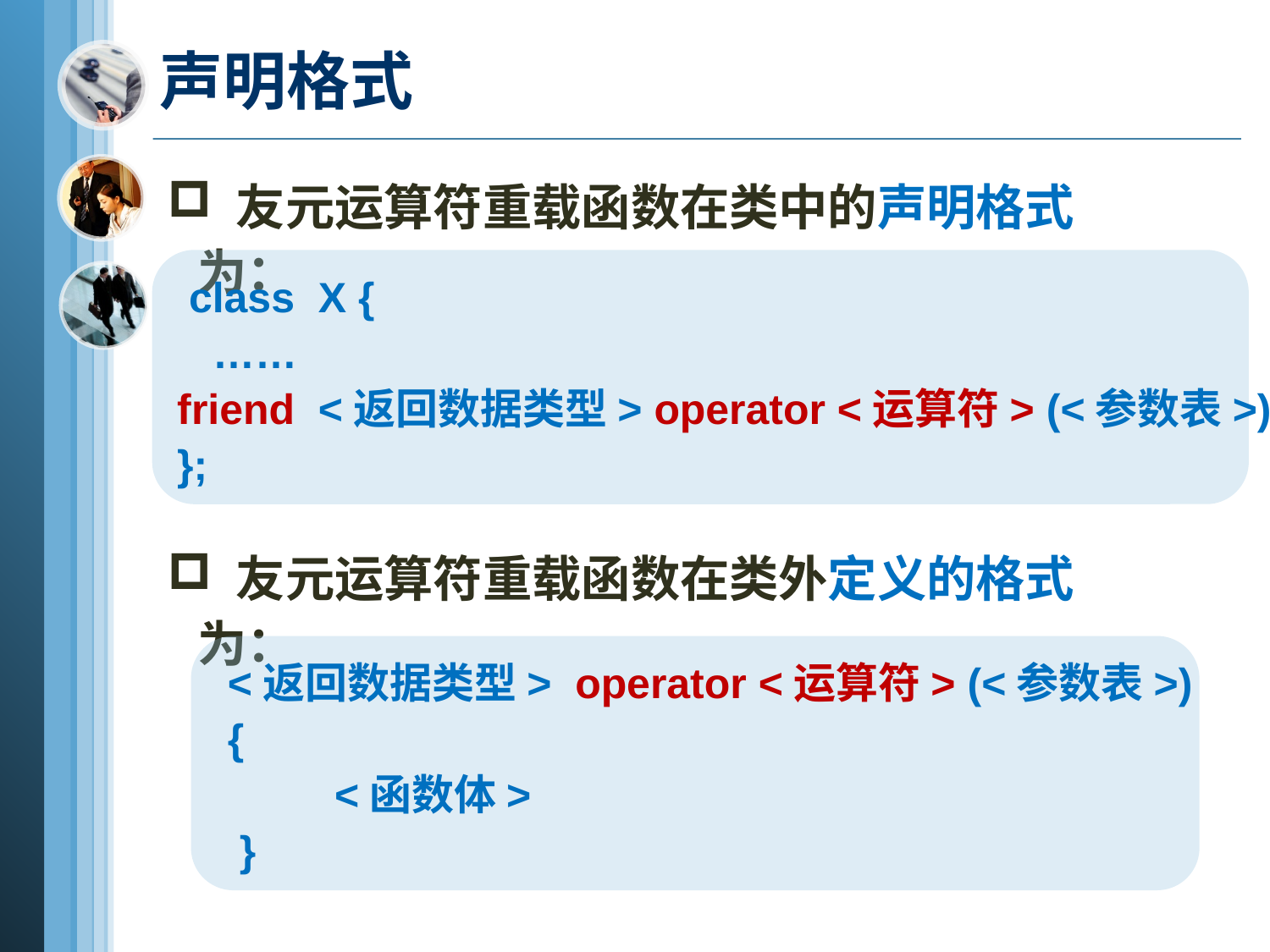

# 声明格式
 友元运算符重载函数在类中的声明格式为：
 class  X {
   ……
friend  <返回数据类型> operator <运算符> (<参数表>)；
};
 友元运算符重载函数在类外定义的格式为：
 <返回数据类型>  operator <运算符> (<参数表>)
 {
          <函数体>
  }